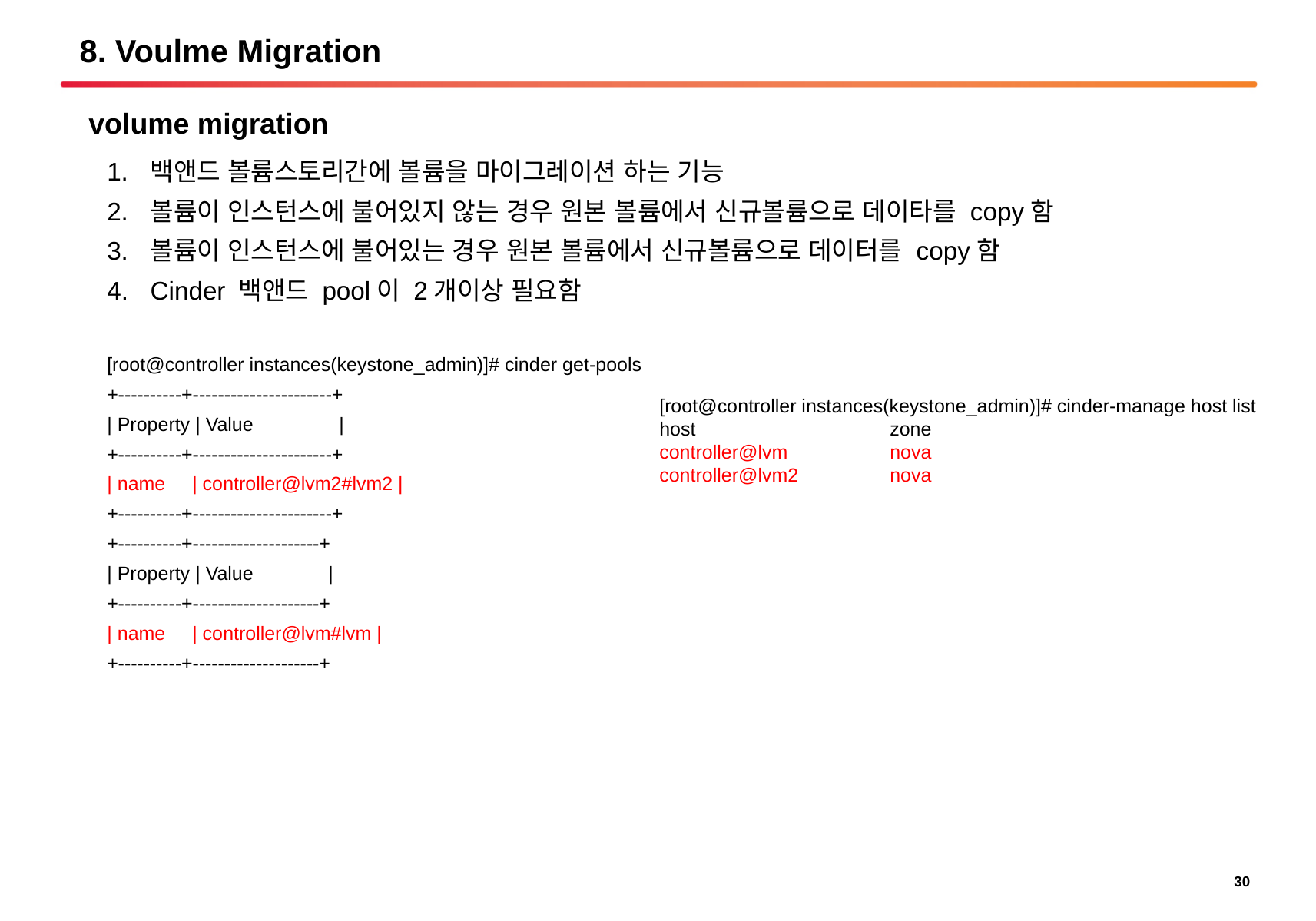

# 8. Voulme Migration
volume migration
백앤드 볼륨스토리간에 볼륨을 마이그레이션 하는 기능
볼륨이 인스턴스에 불어있지 않는 경우 원본 볼륨에서 신규볼륨으로 데이타를 copy함
볼륨이 인스턴스에 불어있는 경우 원본 볼륨에서 신규볼륨으로 데이터를 copy함
Cinder 백앤드 pool이 2개이상 필요함

[root@controller instances(keystone_admin)]# cinder get-pools
+----------+----------------------+
| Property | Value                |
+----------+----------------------+
| name     | controller@lvm2#lvm2 |
+----------+----------------------+
+----------+--------------------+
| Property | Value              |
+----------+--------------------+
| name     | controller@lvm#lvm |
+----------+--------------------+
[root@controller instances(keystone_admin)]# cinder-manage host list
host                     	zone
controller@lvm           	nova
controller@lvm2          	nova